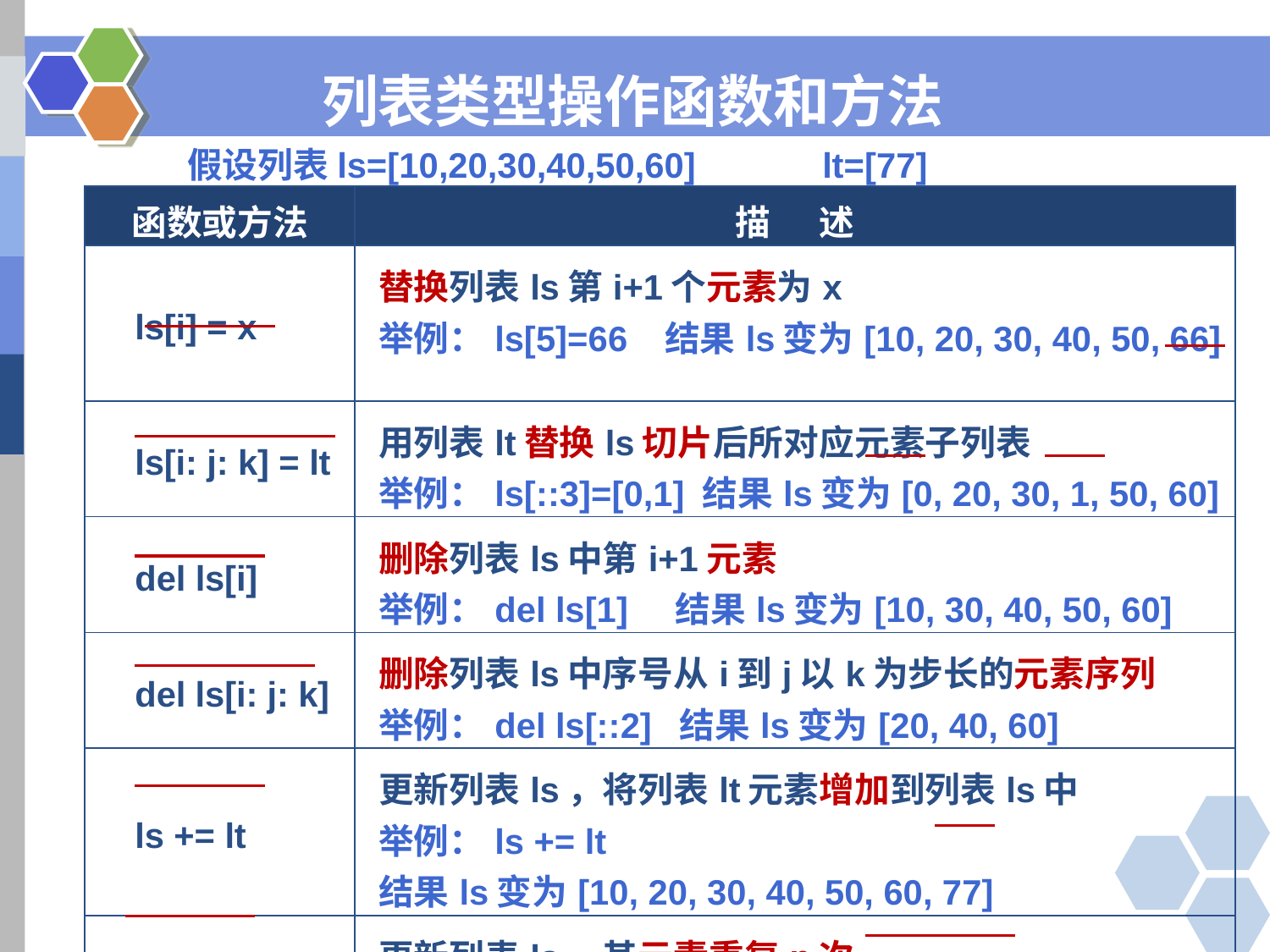

列表类型操作函数和方法
假设列表ls=[10,20,30,40,50,60]    	lt=[77]
| 函数或方法 | 描 述 |
| --- | --- |
| ls[i] = x | 替换列表ls第i+1个元素为x 举例：ls[5]=66 结果ls变为[10, 20, 30, 40, 50, 66] |
| ls[i: j: k] = lt | 用列表lt替换ls切片后所对应元素子列表 举例：ls[::3]=[0,1] 结果ls变为[0, 20, 30, 1, 50, 60] |
| del ls[i] | 删除列表ls中第i+1元素 举例：del ls[1] 结果ls变为[10, 30, 40, 50, 60] |
| del ls[i: j: k] | 删除列表ls中序号从i到j以k为步长的元素序列 举例：del ls[::2] 结果ls变为[20, 40, 60] |
| ls += lt | 更新列表ls，将列表lt元素增加到列表ls中 举例：ls += lt 结果ls变为[10, 20, 30, 40, 50, 60, 77] |
| ls \*= n | 更新列表ls，其元素重复n次 举例：lt\*=3 结果lt变为[77, 77, 77] |